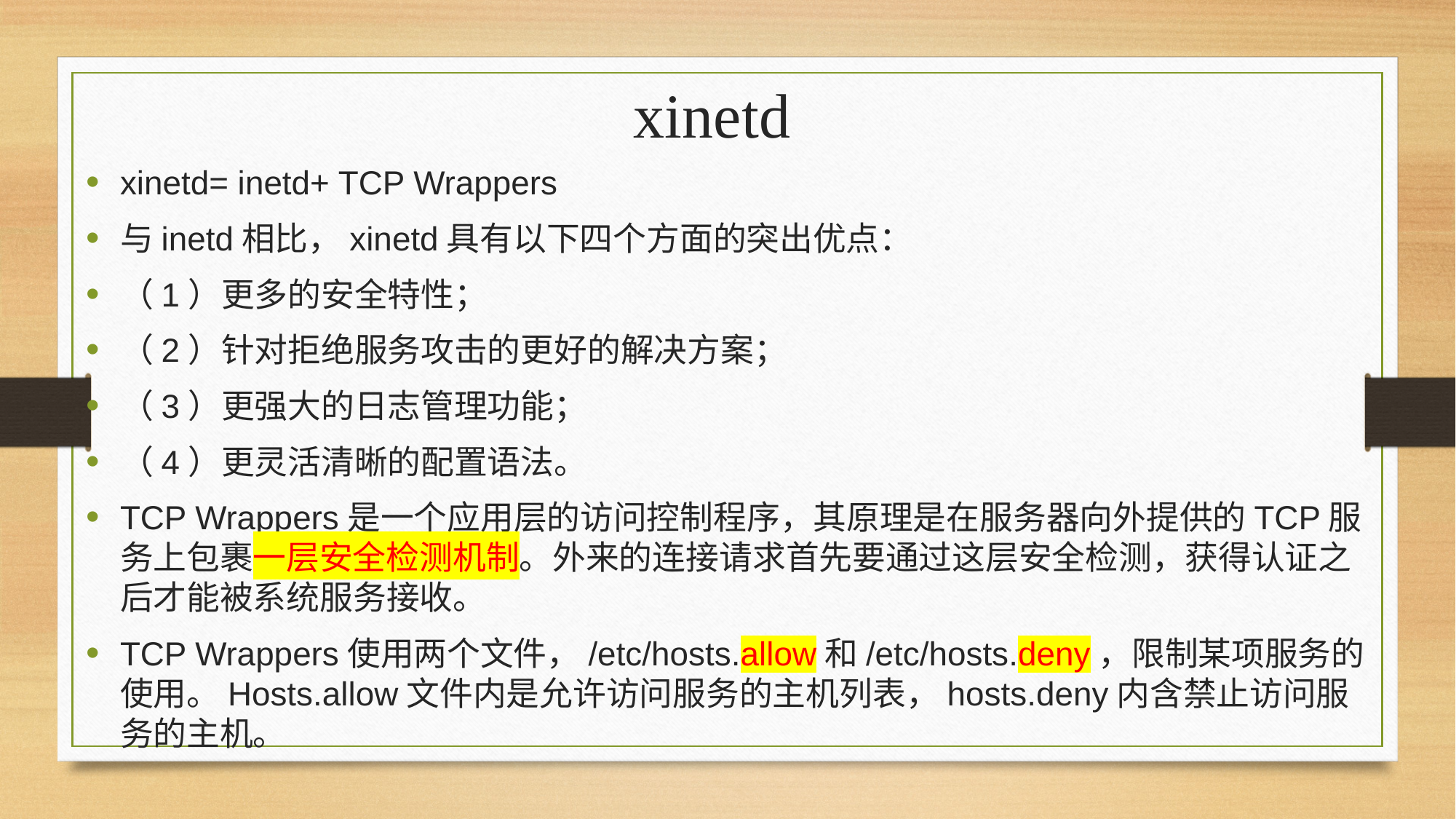

# xinetd
xinetd= inetd+ TCP Wrappers
与inetd相比，xinetd具有以下四个方面的突出优点：
（1）更多的安全特性；
（2）针对拒绝服务攻击的更好的解决方案；
（3）更强大的日志管理功能；
（4）更灵活清晰的配置语法。
TCP Wrappers是一个应用层的访问控制程序，其原理是在服务器向外提供的TCP服务上包裹一层安全检测机制。外来的连接请求首先要通过这层安全检测，获得认证之后才能被系统服务接收。
TCP Wrappers使用两个文件，/etc/hosts.allow和/etc/hosts.deny，限制某项服务的使用。Hosts.allow文件内是允许访问服务的主机列表，hosts.deny内含禁止访问服务的主机。